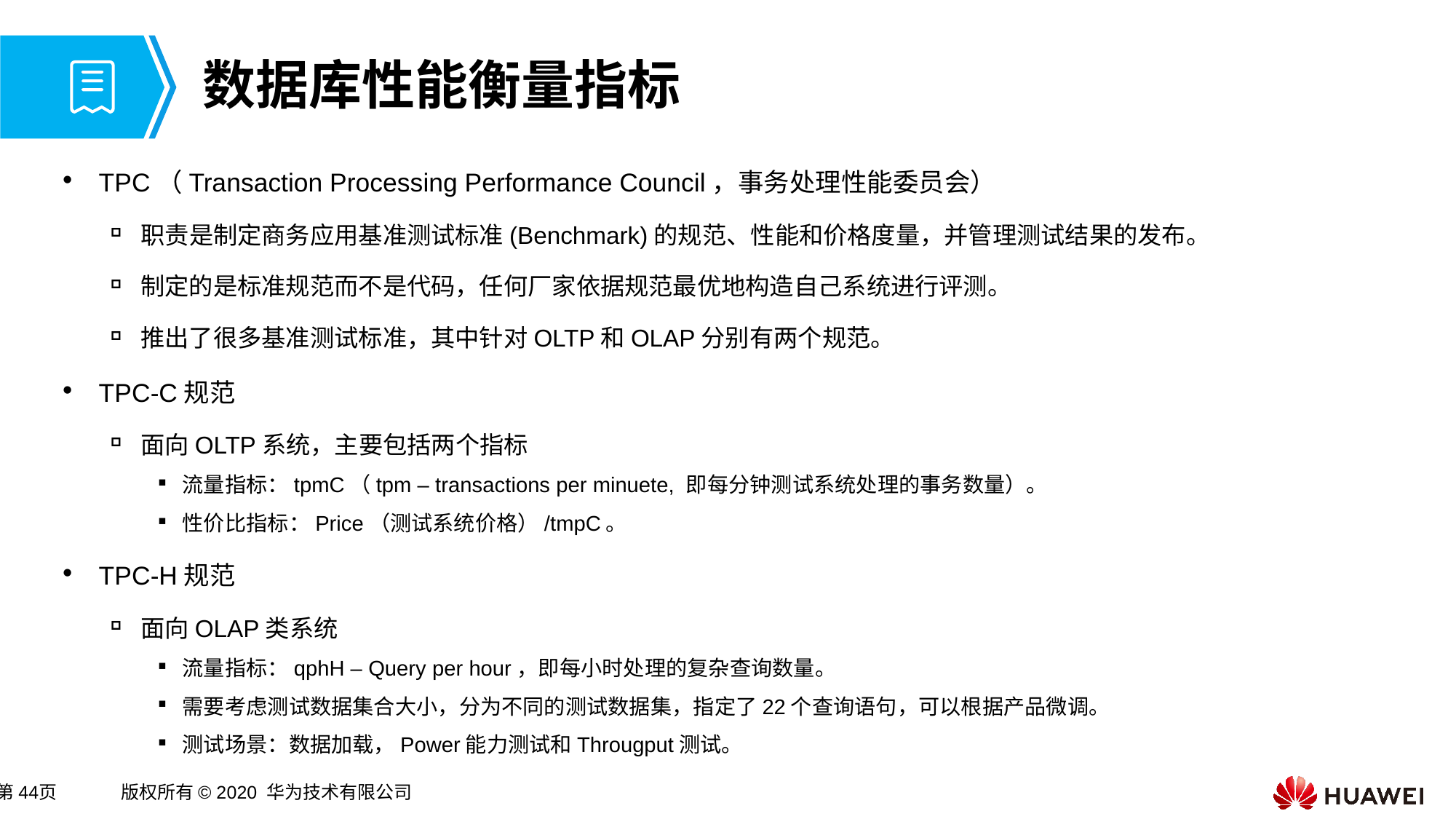

# 数据库性能衡量指标
TPC（Transaction Processing Performance Council，事务处理性能委员会）
职责是制定商务应用基准测试标准(Benchmark)的规范、性能和价格度量，并管理测试结果的发布。
制定的是标准规范而不是代码，任何厂家依据规范最优地构造自己系统进行评测。
推出了很多基准测试标准，其中针对OLTP和OLAP分别有两个规范。
TPC-C规范
面向OLTP系统，主要包括两个指标
流量指标：tpmC（tpm – transactions per minuete, 即每分钟测试系统处理的事务数量）。
性价比指标：Price（测试系统价格）/tmpC。
TPC-H规范
面向OLAP类系统
流量指标：qphH – Query per hour，即每小时处理的复杂查询数量。
需要考虑测试数据集合大小，分为不同的测试数据集，指定了22个查询语句，可以根据产品微调。
测试场景：数据加载，Power能力测试和Througput测试。
Text
Text
Text
Text
Text
Text
Text
Text
Text
Text
Text
Text
Text
Text
Text
Text
Text
Text
Text
Text
Text
Text
Text
Text
Text
Text
Text
Text
Text
Text
Text
Text
Text
Text
Text
Text
Text
Text
Text
Text
Text
Text
Text
Text
Text
Text